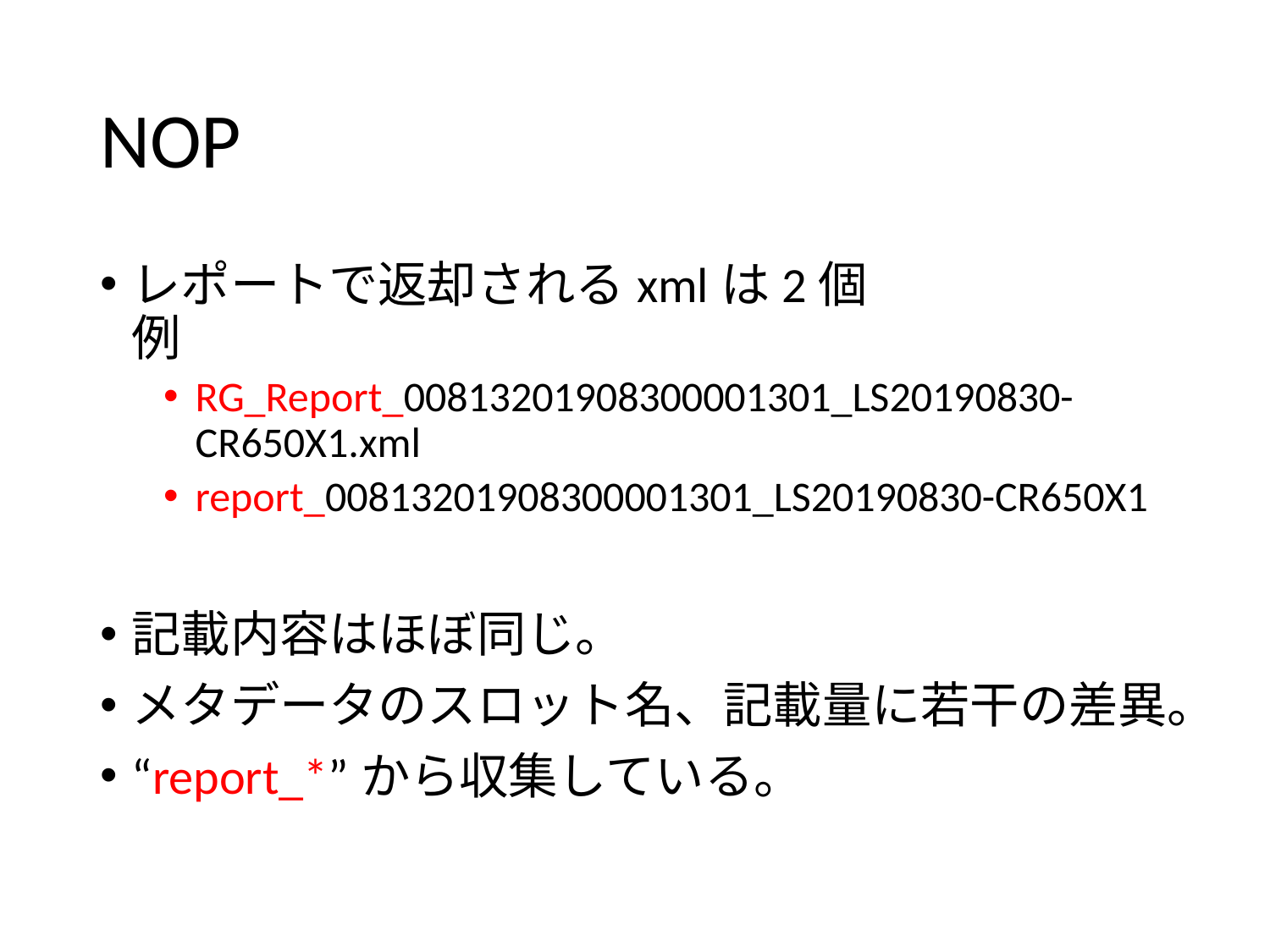

# NOP
レポートで返却されるxmlは2個
例
RG_Report_00813201908300001301_LS20190830-CR650X1.xml
report_00813201908300001301_LS20190830-CR650X1

記載内容はほぼ同じ。
メタデータのスロット名、記載量に若干の差異。
“report_*”から収集している。